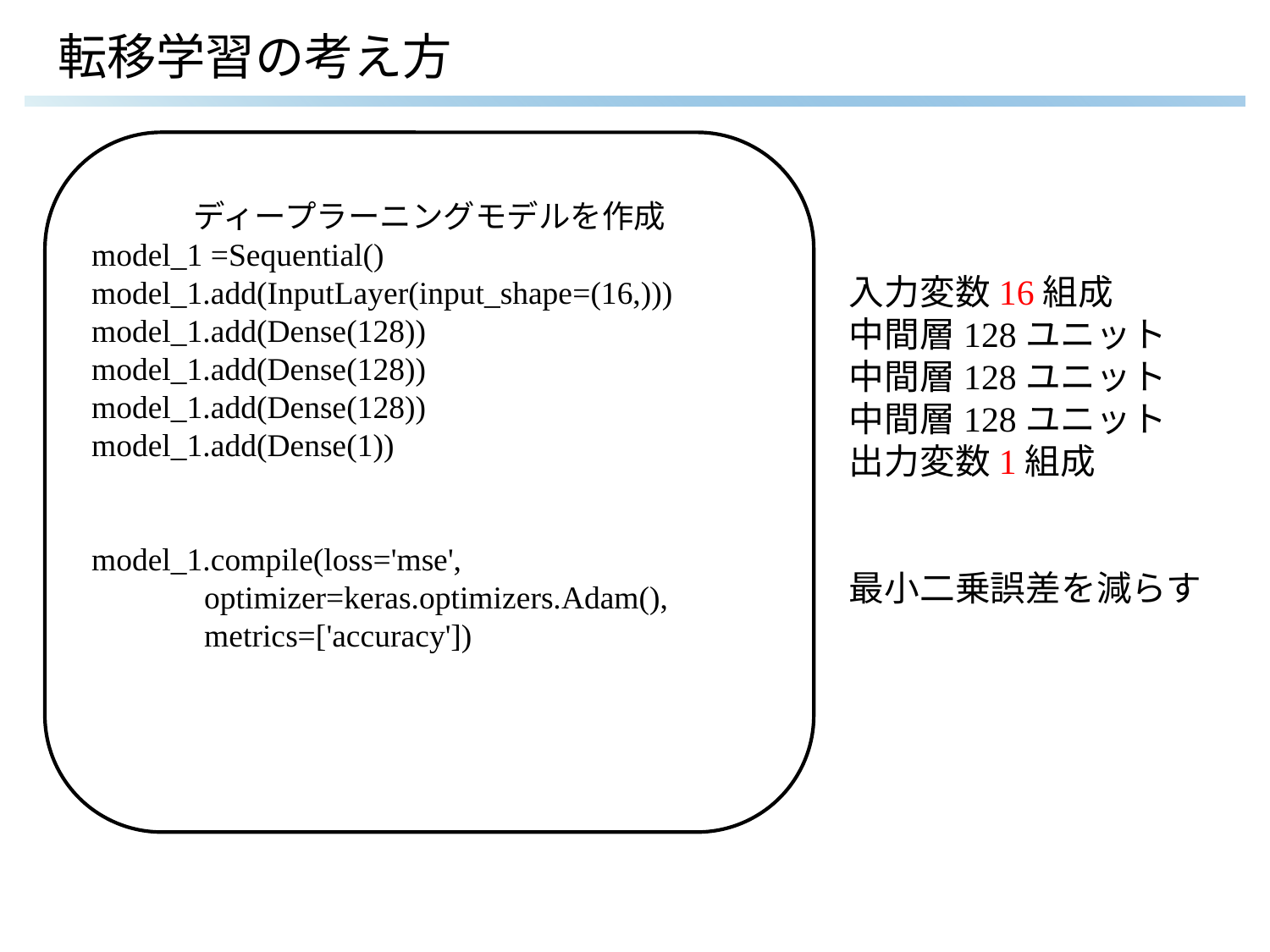

# 転移学習の考え方
ディープラーニングモデルを作成
model_1 =Sequential()
model_1.add(InputLayer(input_shape=(16,)))
model_1.add(Dense(128))
model_1.add(Dense(128))
model_1.add(Dense(128))
model_1.add(Dense(1))

model_1.compile(loss='mse',
              optimizer=keras.optimizers.Adam(),
              metrics=['accuracy'])

入力変数16組成
中間層128ユニット
中間層128ユニット
中間層128ユニット
出力変数1組成

最小二乗誤差を減らす